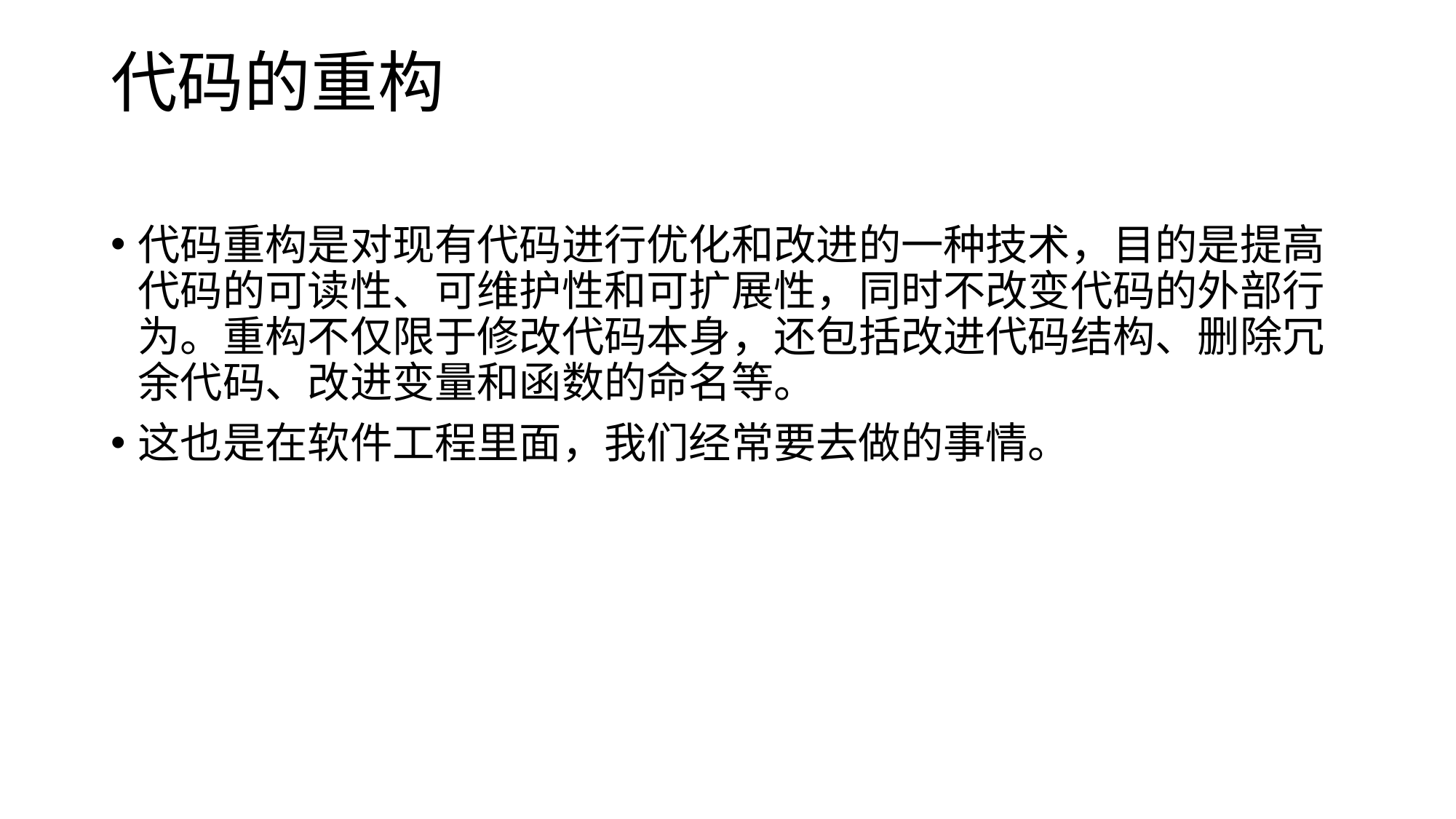

# 代码的重构
代码重构是对现有代码进行优化和改进的一种技术，目的是提高代码的可读性、可维护性和可扩展性，同时不改变代码的外部行为。重构不仅限于修改代码本身，还包括改进代码结构、删除冗余代码、改进变量和函数的命名等。
这也是在软件工程里面，我们经常要去做的事情。